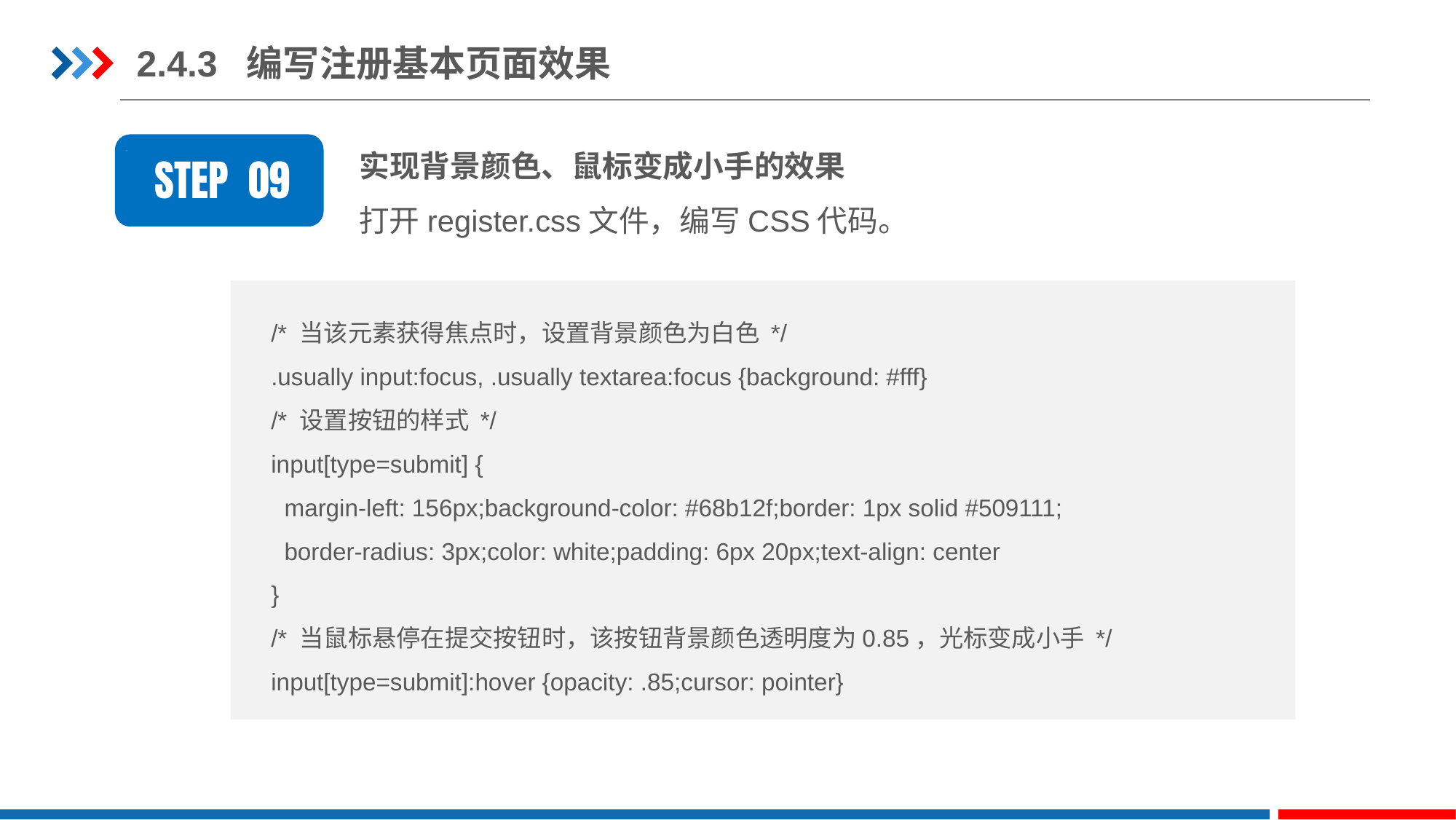

2.4.3  编写注册基本页面效果
实现背景颜色、鼠标变成小手的效果
打开register.css文件，编写CSS代码。

STEP  09

/* 当该元素获得焦点时，设置背景颜色为白色 */
.usually input:focus, .usually textarea:focus {background: #fff}
/* 设置按钮的样式 */
input[type=submit] {
  margin-left: 156px;background-color: #68b12f;border: 1px solid #509111;
  border-radius: 3px;color: white;padding: 6px 20px;text-align: center
}
/* 当鼠标悬停在提交按钮时，该按钮背景颜色透明度为0.85，光标变成小手 */
input[type=submit]:hover {opacity: .85;cursor: pointer}